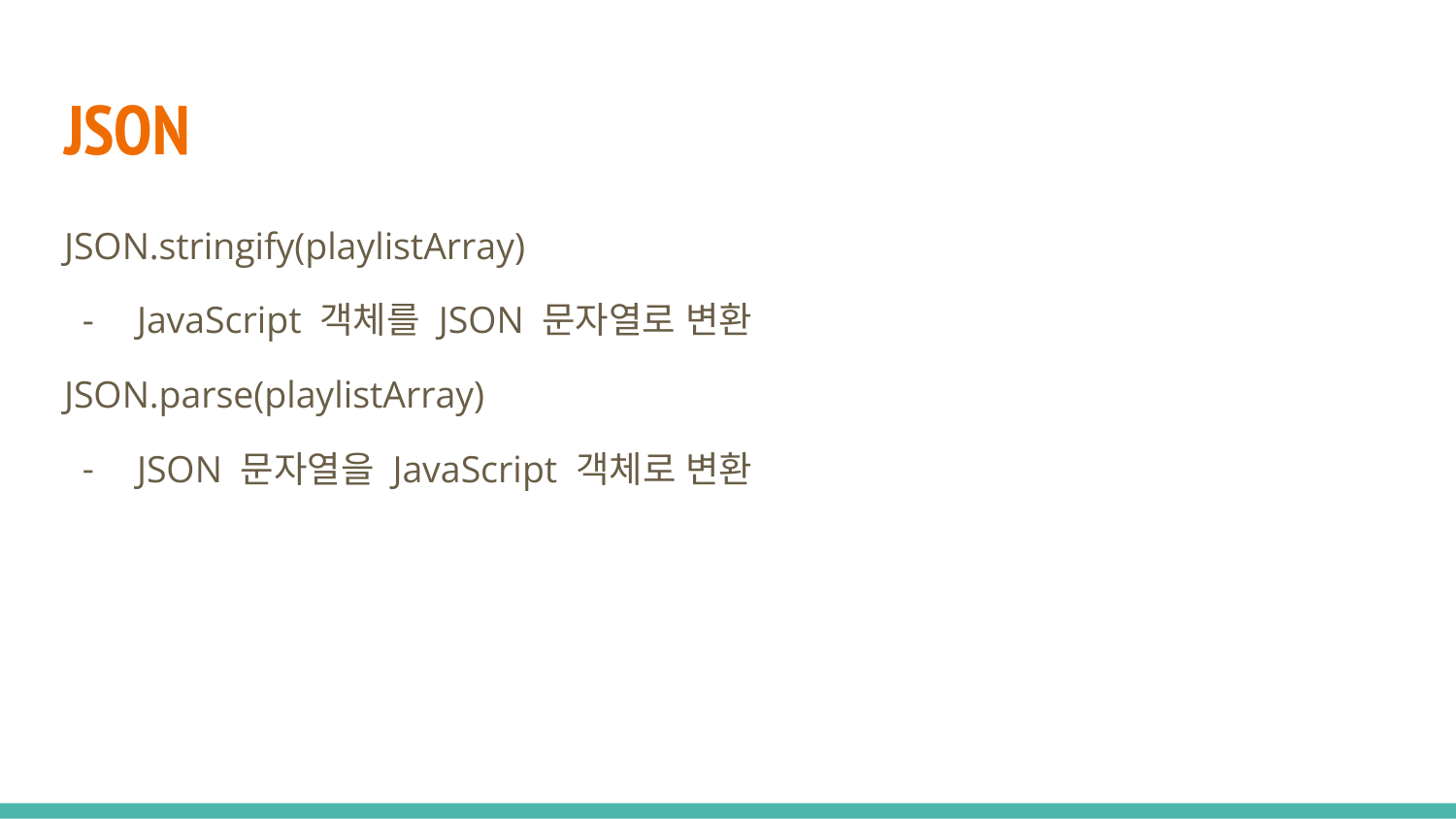

# JSON
JSON.stringify(playlistArray)
JavaScript 객체를 JSON 문자열로 변환
JSON.parse(playlistArray)
JSON 문자열을 JavaScript 객체로 변환